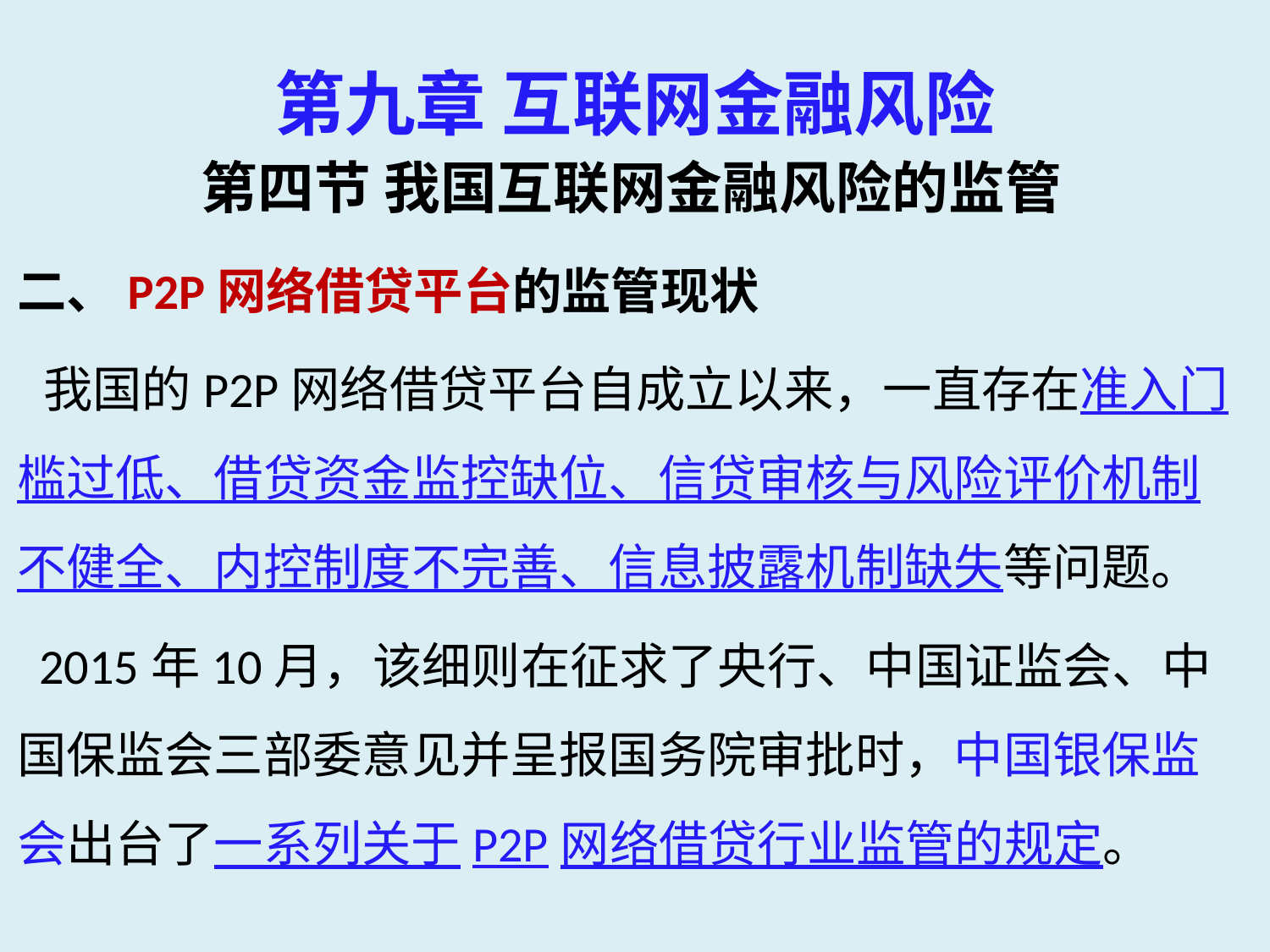

# 第九章 互联网金融风险
第四节 我国互联网金融风险的监管
二、P2P网络借贷平台的监管现状
  我国的P2P网络借贷平台自成立以来，一直存在准入门槛过低、借贷资金监控缺位、信贷审核与风险评价机制不健全、内控制度不完善、信息披露机制缺失等问题。
  2015年10月，该细则在征求了央行、中国证监会、中国保监会三部委意见并呈报国务院审批时，中国银保监会出台了一系列关于P2P网络借贷行业监管的规定。
40